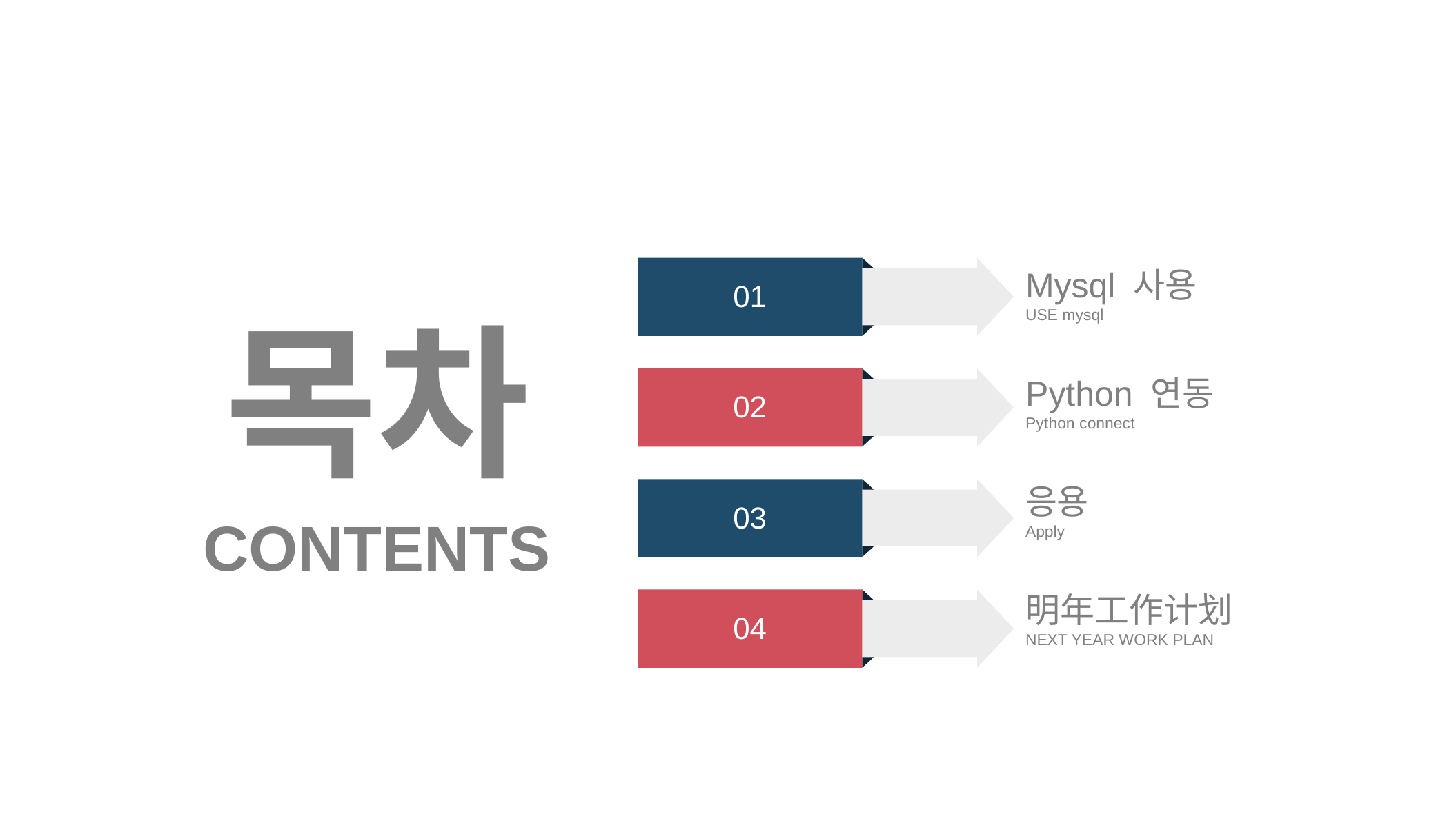

01

Mysql 사용
USE mysql
목차

02

Python 연동
Python connect

03

응용
Apply
CONTENTS

明年工作计划
NEXT YEAR WORK PLAN

04